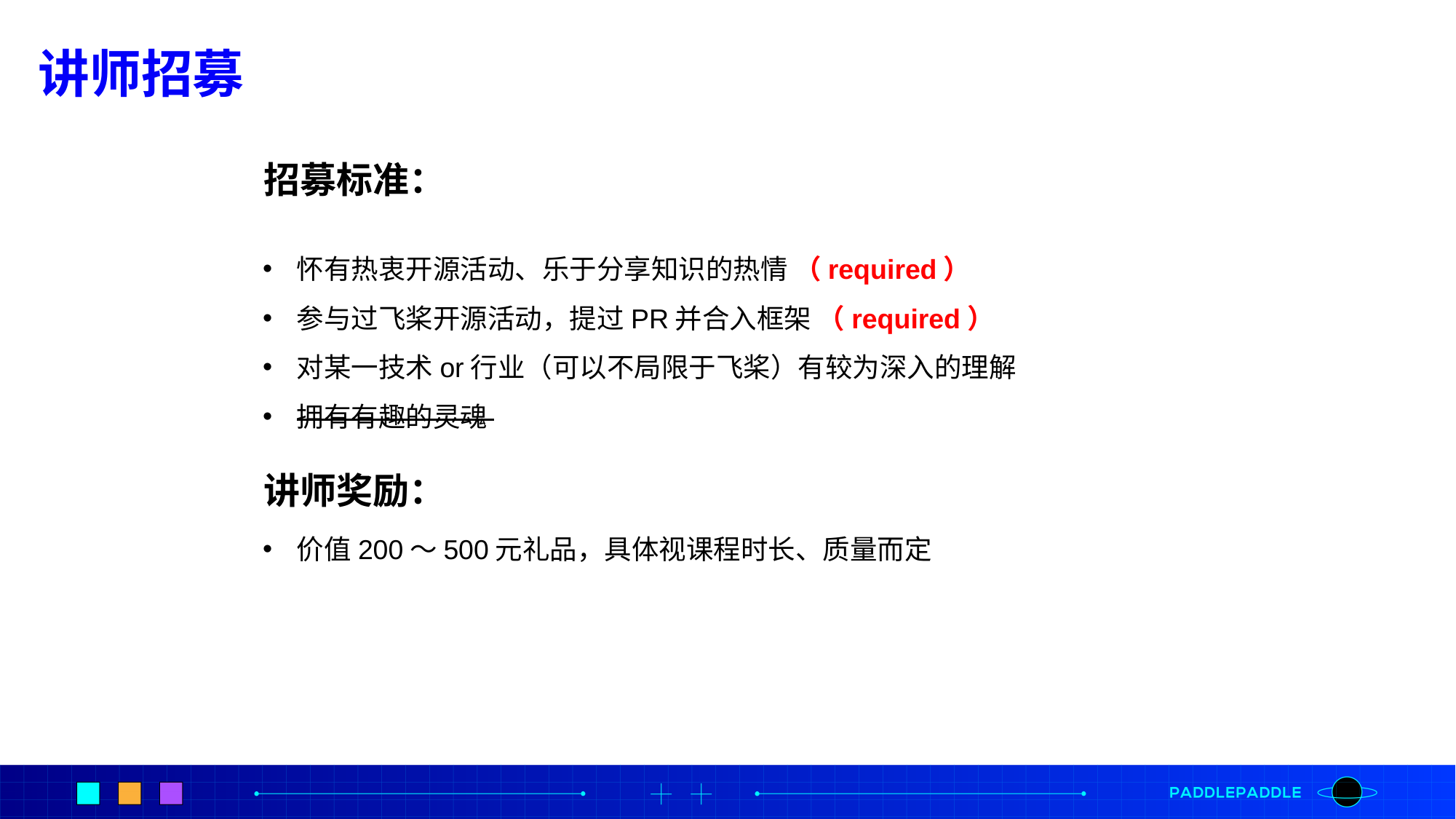

讲师招募
招募标准：
怀有热衷开源活动、乐于分享知识的热情 （required）
参与过飞桨开源活动，提过PR并合入框架 （required）
对某一技术or行业（可以不局限于飞桨）有较为深入的理解
拥有有趣的灵魂
讲师奖励：
价值200～500元礼品，具体视课程时长、质量而定